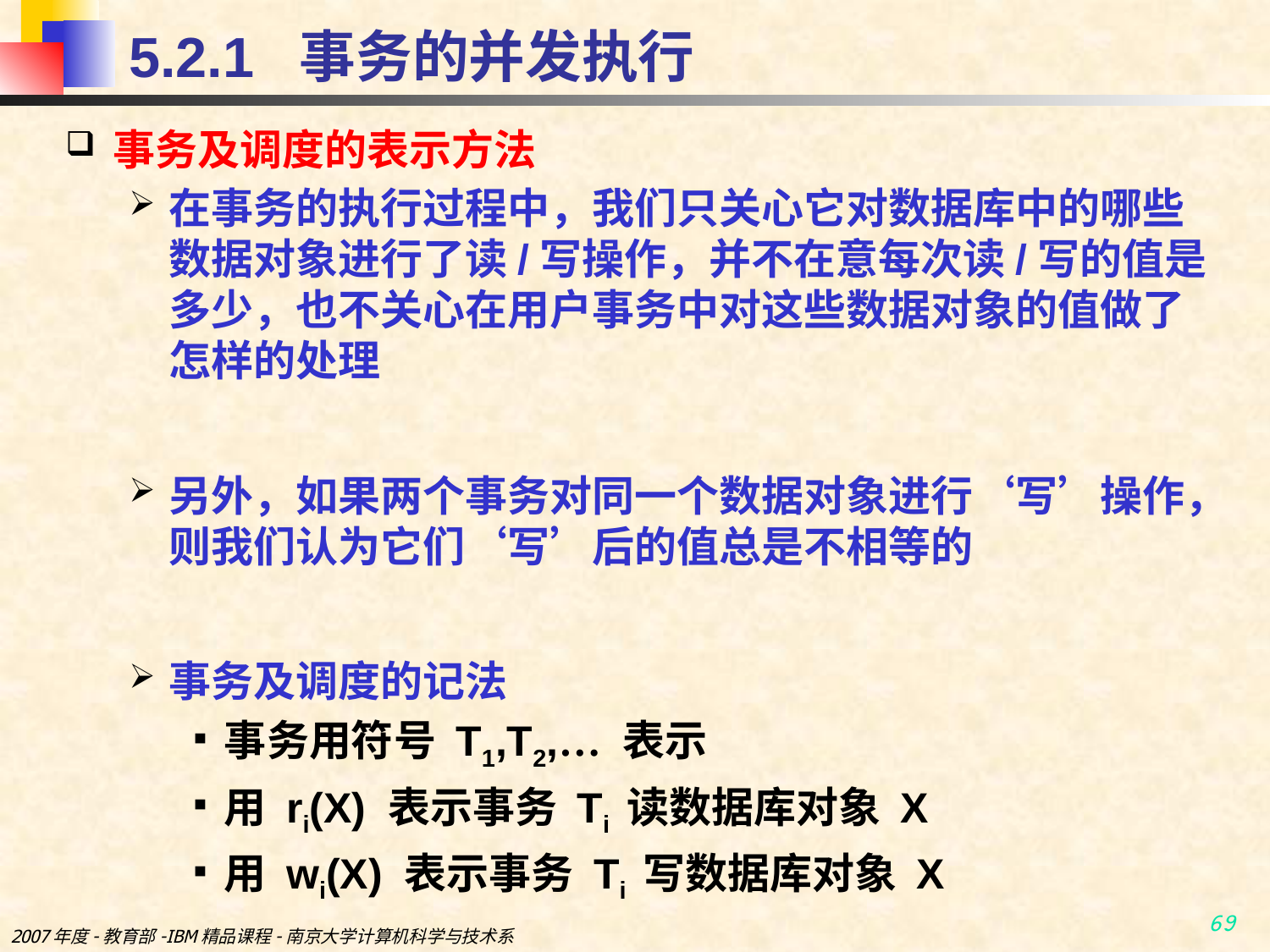

# 5.2.1  事务的并发执行
事务及调度的表示方法
在事务的执行过程中，我们只关心它对数据库中的哪些数据对象进行了读/写操作，并不在意每次读/写的值是多少，也不关心在用户事务中对这些数据对象的值做了怎样的处理

另外，如果两个事务对同一个数据对象进行‘写’操作，则我们认为它们‘写’后的值总是不相等的

事务及调度的记法
事务用符号 T1,T2,… 表示
用 ri(X) 表示事务 Ti 读数据库对象 X
用 wi(X) 表示事务 Ti 写数据库对象 X
69